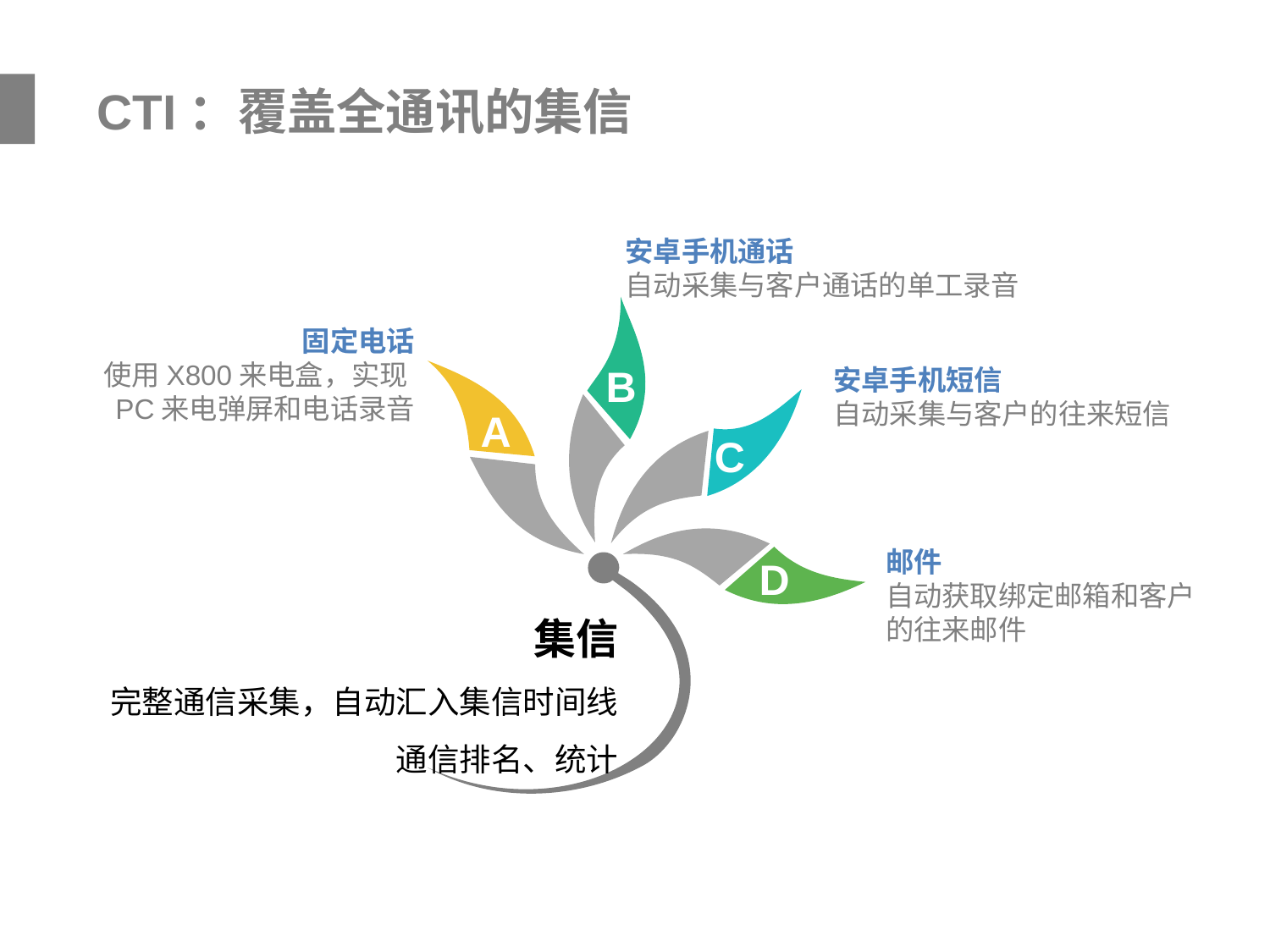

CTI：覆盖全通讯的集信
安卓手机通话
自动采集与客户通话的单工录音

固定电话
使用X800来电盒，实现PC来电弹屏和电话录音
B
安卓手机短信
自动采集与客户的往来短信

A
C

邮件
自动获取绑定邮箱和客户的往来邮件
D

集信
完整通信采集，自动汇入集信时间线
通信排名、统计